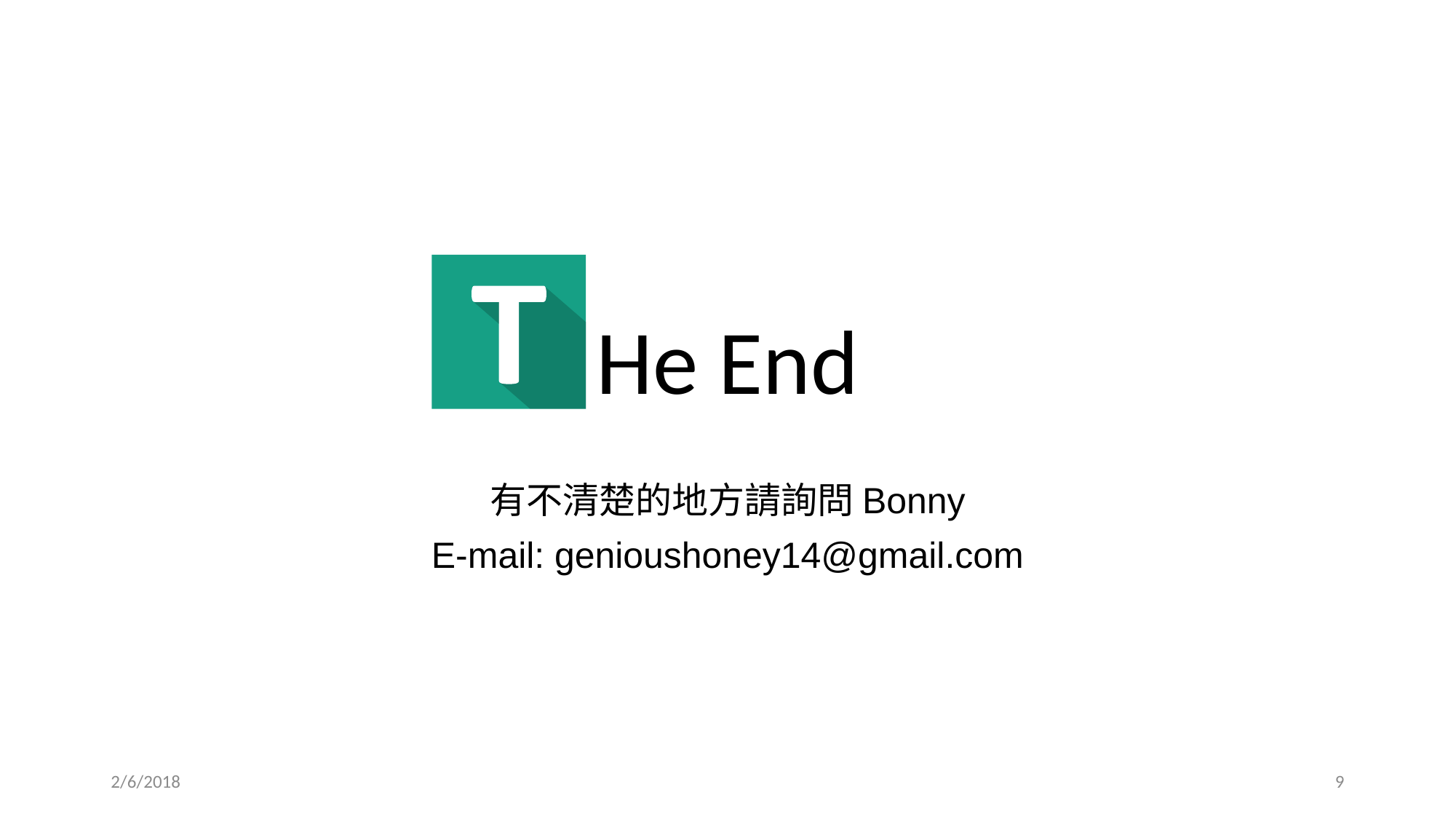

# He End

有不清楚的地方請詢問Bonny
E-mail: genioushoney14@gmail.com
2/6/2018
9